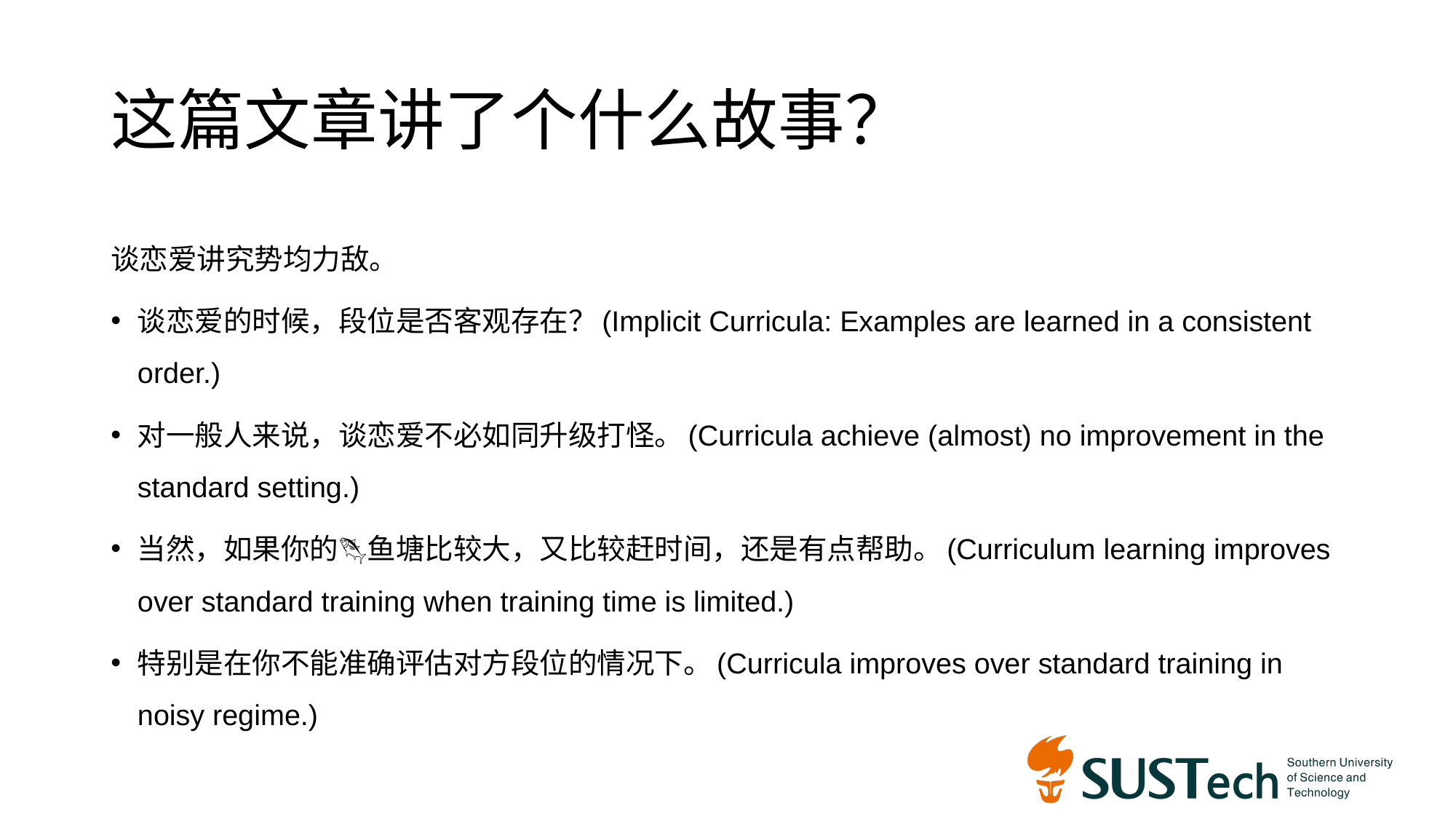

# 这篇文章讲了个什么故事？
谈恋爱讲究势均力敌。
谈恋爱的时候，段位是否客观存在？(Implicit Curricula: Examples are learned in a consistent order.)
对一般人来说，谈恋爱不必如同升级打怪。(Curricula achieve (almost) no improvement in the standard setting.)
当然，如果你的🐟鱼塘比较大，又比较赶时间，还是有点帮助。(Curriculum learning improves over standard training when training time is limited.)
特别是在你不能准确评估对方段位的情况下。(Curricula improves over standard training in noisy regime.)